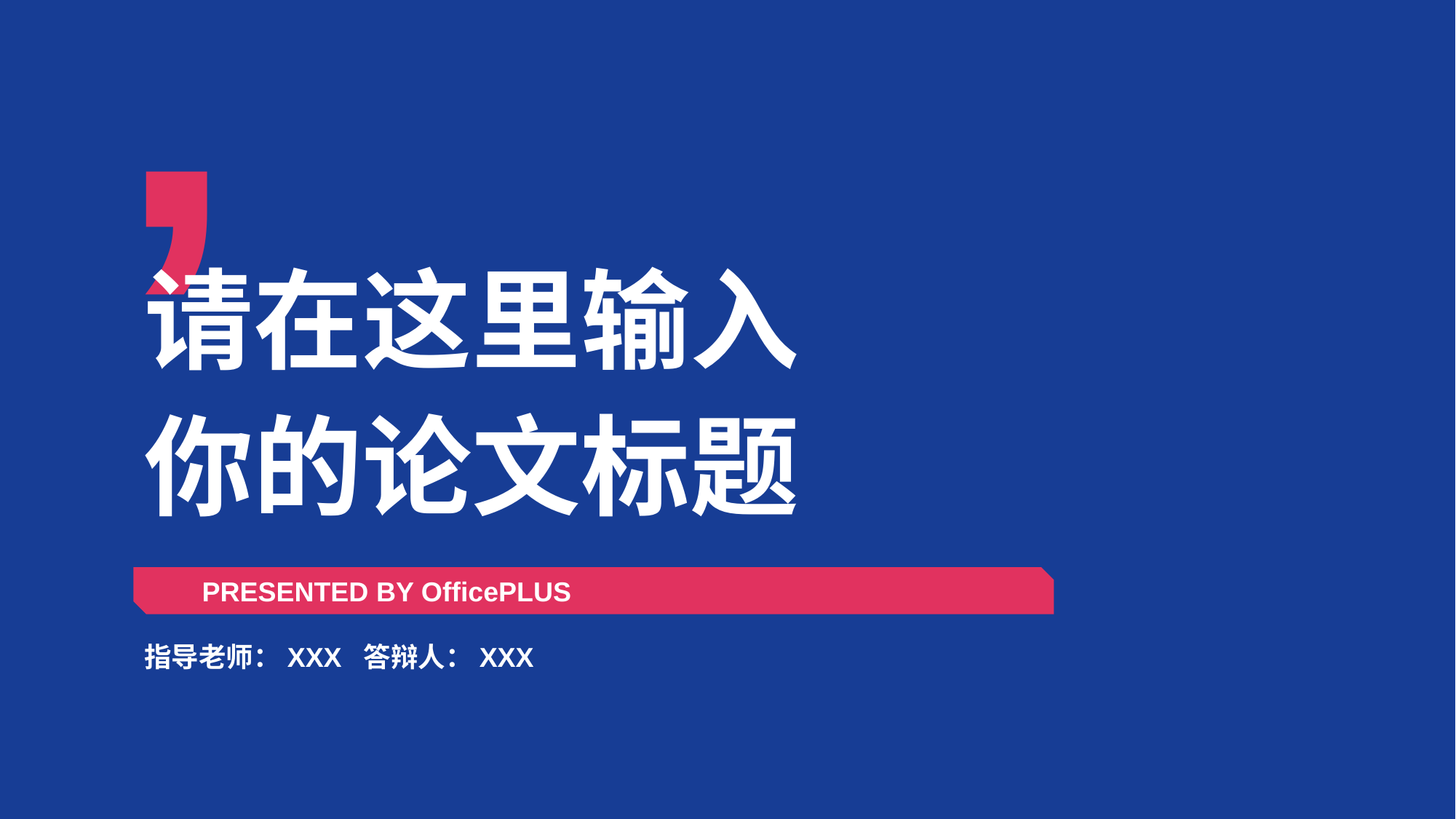

请在这里输入
你的论文标题
PRESENTED BY OfficePLUS
指导老师：XXX  答辩人：XXX